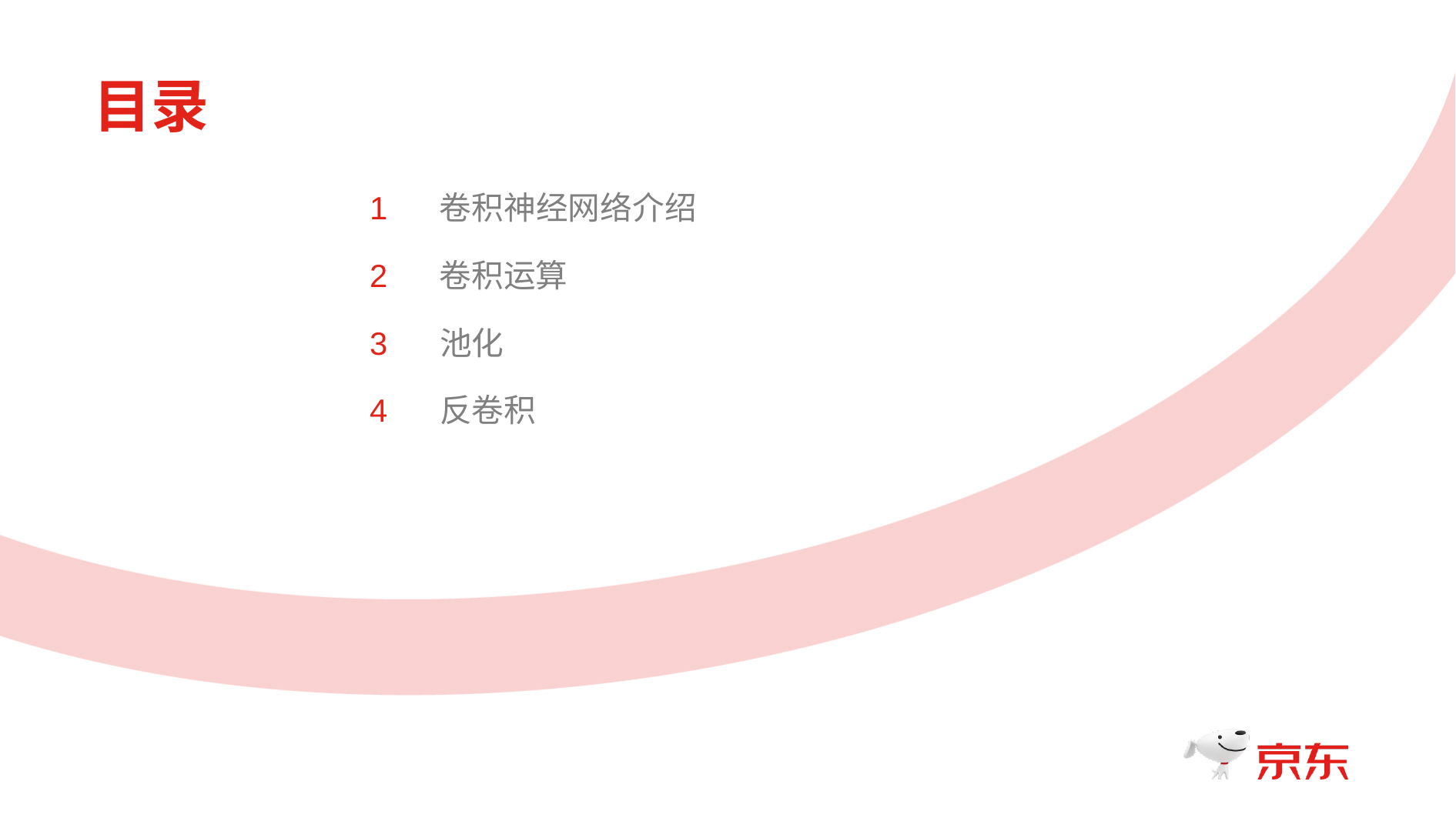

目录
1
卷积神经网络介绍
2
卷积运算
3
池化
4
反卷积